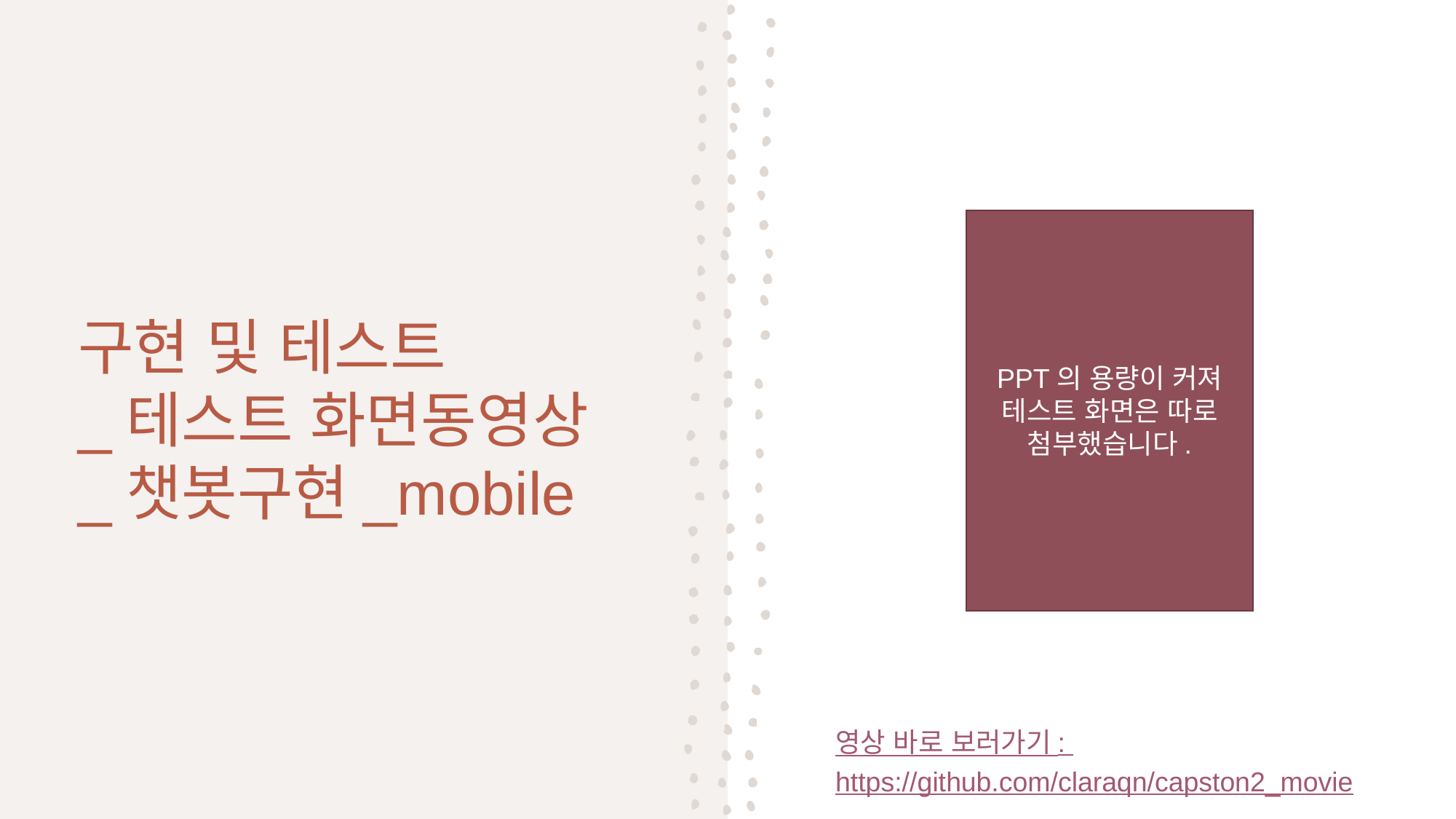

구현 및 테스트
_테스트 화면동영상
_챗봇구현_mobile
PPT의 용량이 커져 테스트 화면은 따로 첨부했습니다.
영상 바로 보러가기 :
https://github.com/claraqn/capston2_movie